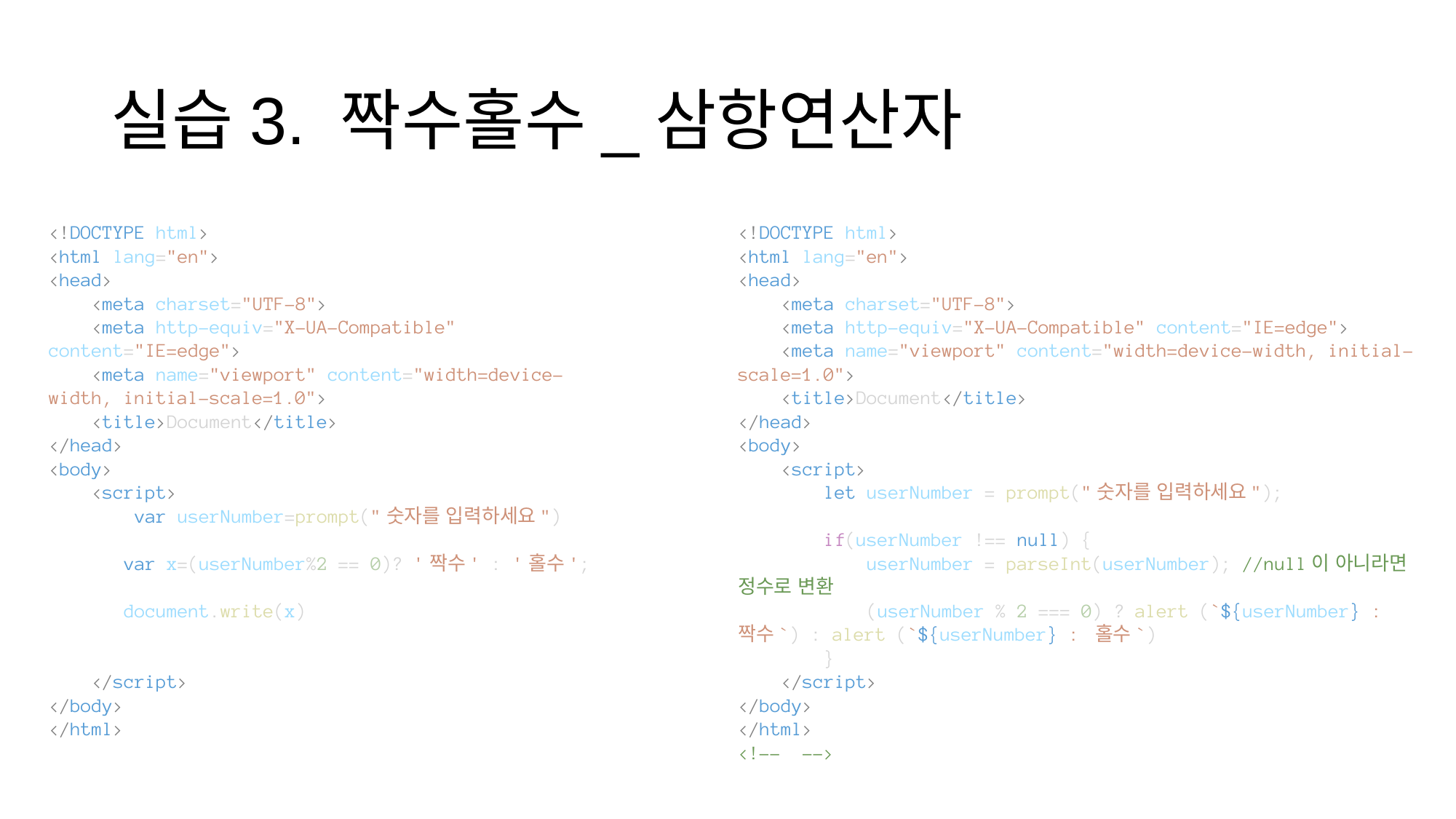

# 실습3. 짝수홀수_삼항연산자
<!DOCTYPE html>
<html lang="en">
<head>
    <meta charset="UTF-8">
    <meta http-equiv="X-UA-Compatible" content="IE=edge">
    <meta name="viewport" content="width=device-width, initial-scale=1.0">
    <title>Document</title>
</head>
<body>
    <script>
        var userNumber=prompt("숫자를 입력하세요")
       var x=(userNumber%2 == 0)? '짝수' : '홀수';

       document.write(x)

    </script>
</body>
</html>
<!DOCTYPE html>
<html lang="en">
<head>
    <meta charset="UTF-8">
    <meta http-equiv="X-UA-Compatible" content="IE=edge">
    <meta name="viewport" content="width=device-width, initial-scale=1.0">
    <title>Document</title>
</head>
<body>
    <script>
        let userNumber = prompt("숫자를 입력하세요");
        if(userNumber !== null) {
            userNumber = parseInt(userNumber); //null이 아니라면 정수로 변환
            (userNumber % 2 === 0) ? alert (`${userNumber} : 짝수`) : alert (`${userNumber} : 홀수`)
        }
    </script>
</body>
</html>
<!--  -->